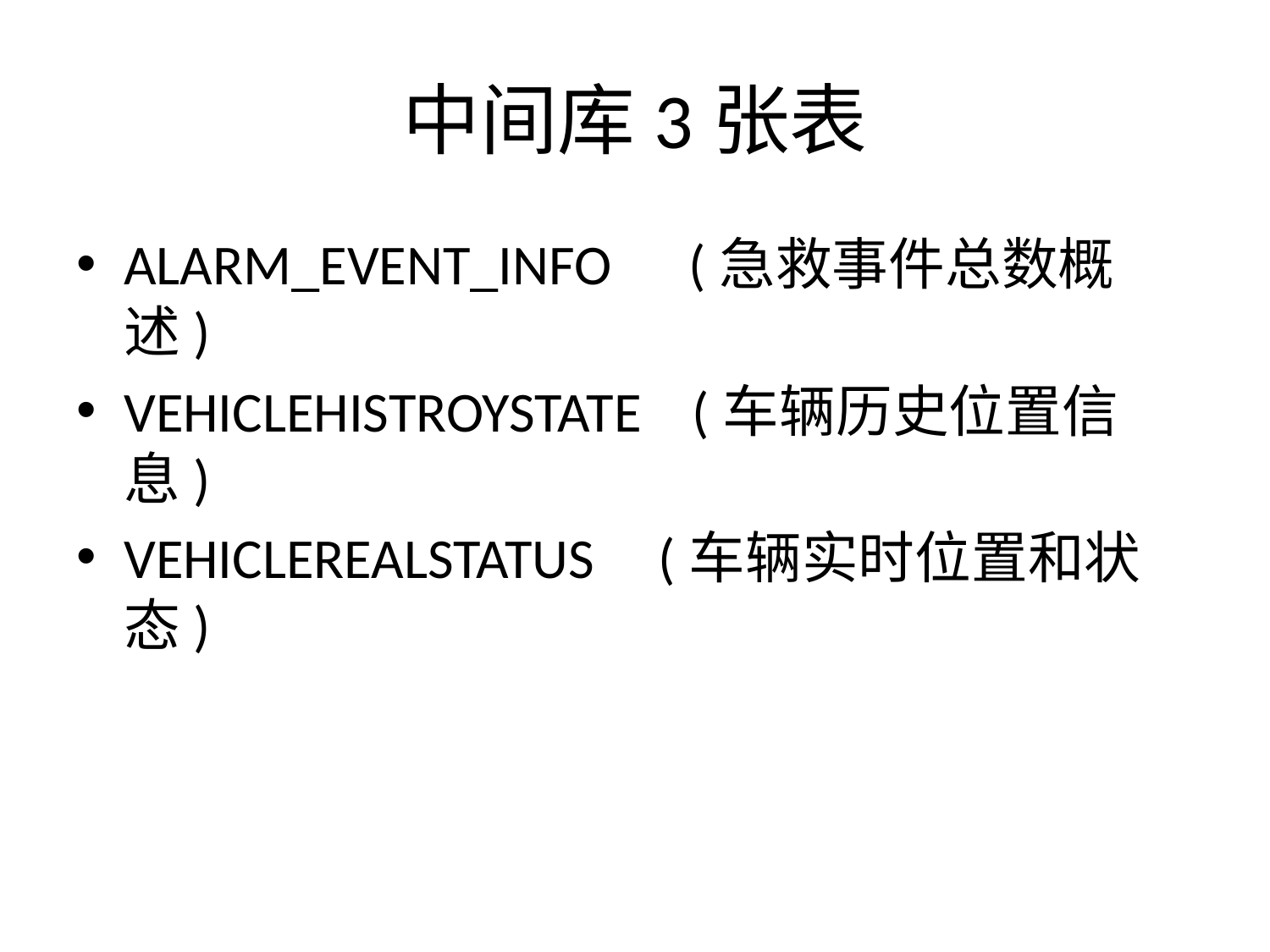

# 中间库3张表
ALARM_EVENT_INFO      (急救事件总数概述)
VEHICLEHISTROYSTATE    (车辆历史位置信息)
VEHICLEREALSTATUS     (车辆实时位置和状态)